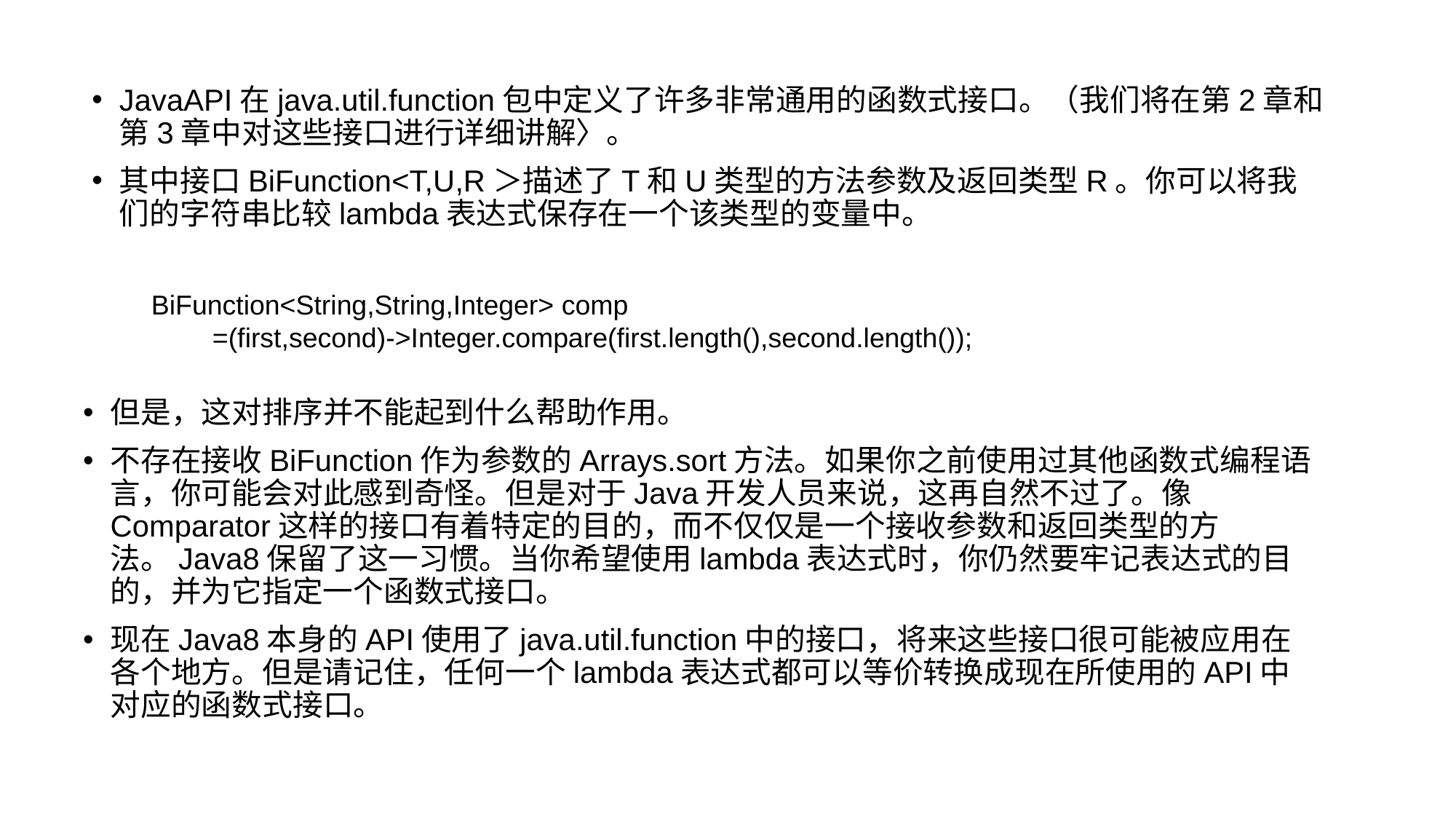

JavaAPI在java.util.function包中定义了许多非常通用的函数式接口。（我们将在第2章和第3章中对这些接口进行详细讲解〉。
其中接口BiFunction<T,U,R＞描述了T和U类型的方法参数及返回类型R。你可以将我们的字符串比较lambda表达式保存在一个该类型的变量中。

BiFunction<String,String,Integer> comp
        =(first,second)->Integer.compare(first.length(),second.length());
但是，这对排序并不能起到什么帮助作用。
不存在接收BiFunction作为参数的Arrays.sort方法。如果你之前使用过其他函数式编程语言，你可能会对此感到奇怪。但是对于Java开发人员来说，这再自然不过了。像Comparator这样的接口有着特定的目的，而不仅仅是一个接收参数和返回类型的方法。Java8保留了这一习惯。当你希望使用lambda表达式时，你仍然要牢记表达式的目的，并为它指定一个函数式接口。
现在Java8本身的API使用了java.util.function中的接口，将来这些接口很可能被应用在各个地方。但是请记住，任何一个lambda表达式都可以等价转换成现在所使用的API中对应的函数式接口。